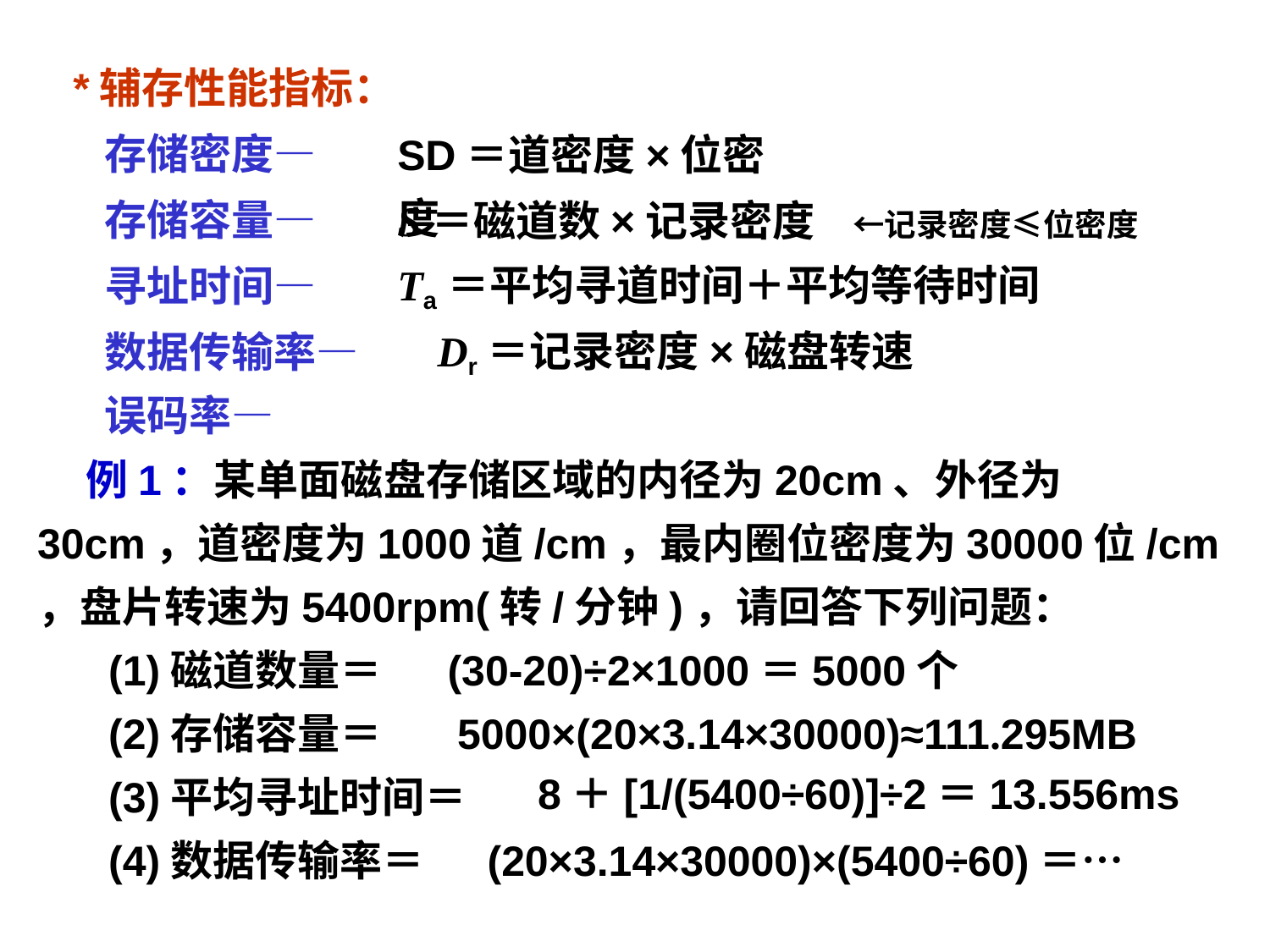

*辅存性能指标：
      存储密度—
      存储容量—
      寻址时间—
      数据传输率—
      误码率—
SD＝道密度×位密度
S＝磁道数×记录密度    ←记录密度≤位密度
Ta＝平均寻道时间＋平均等待时间
Dr＝记录密度×磁盘转速
    例1：某单面磁盘存储区域的内径为20cm、外径为30cm，道密度为1000道/cm，最内圈位密度为30000位/cm，盘片转速为5400rpm(转/分钟)，请回答下列问题：
      (1)磁道数量＝
      (2)存储容量＝
      (3)平均寻址时间＝
      (4)数据传输率＝
(30-20)÷2×1000＝5000个
5000×(20×3.14×30000)≈111.295MB
8＋[1/(5400÷60)]÷2＝13.556ms
(20×3.14×30000)×(5400÷60)＝…
39